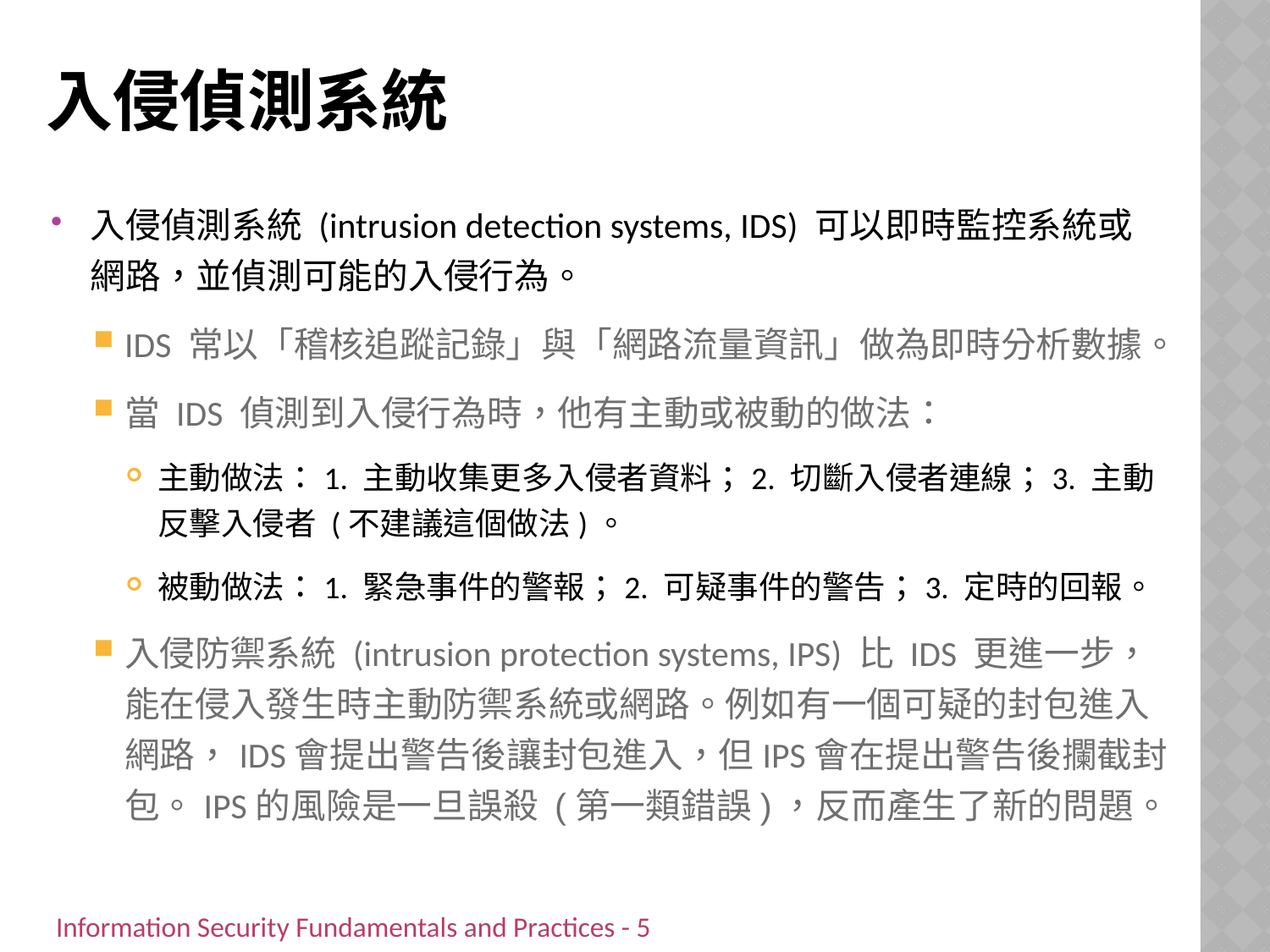

# 入侵偵測系統
入侵偵測系統 (intrusion detection systems, IDS) 可以即時監控系統或網路，並偵測可能的入侵行為。
IDS 常以「稽核追蹤記錄」與「網路流量資訊」做為即時分析數據。
當 IDS 偵測到入侵行為時，他有主動或被動的做法：
主動做法：1. 主動收集更多入侵者資料；2. 切斷入侵者連線；3. 主動反擊入侵者 (不建議這個做法)。
被動做法：1. 緊急事件的警報；2. 可疑事件的警告；3. 定時的回報。
入侵防禦系統 (intrusion protection systems, IPS) 比 IDS 更進一步，能在侵入發生時主動防禦系統或網路。例如有一個可疑的封包進入網路，IDS會提出警告後讓封包進入，但IPS會在提出警告後攔截封包。IPS的風險是一旦誤殺 (第一類錯誤)，反而產生了新的問題。